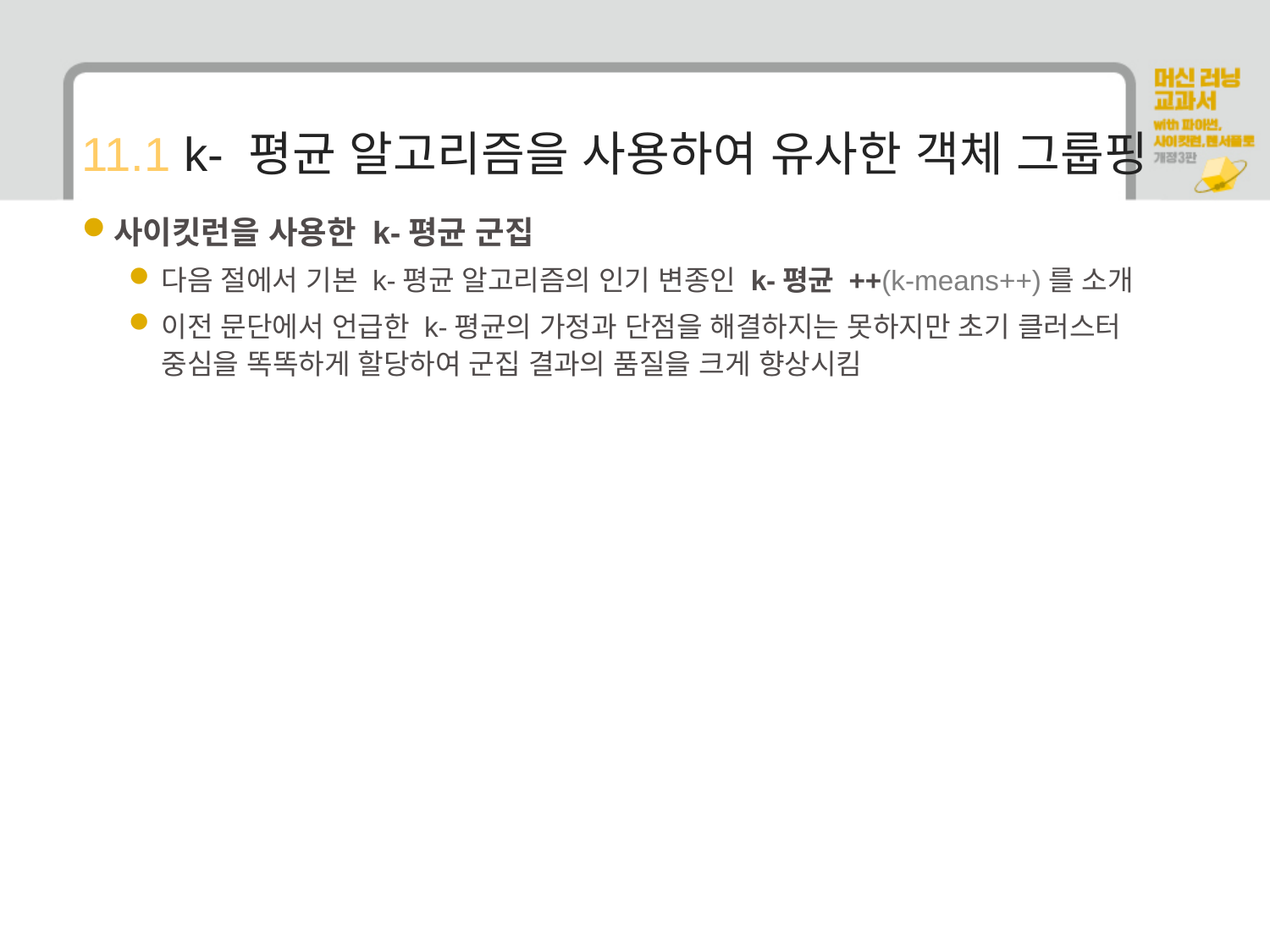

# 11.1 k- 평균 알고리즘을 사용하여 유사한 객체 그룹핑
사이킷런을 사용한 k-평균 군집
다음 절에서 기본 k-평균 알고리즘의 인기 변종인 k-평균 ++(k-means++)를 소개
이전 문단에서 언급한 k-평균의 가정과 단점을 해결하지는 못하지만 초기 클러스터 중심을 똑똑하게 할당하여 군집 결과의 품질을 크게 향상시킴